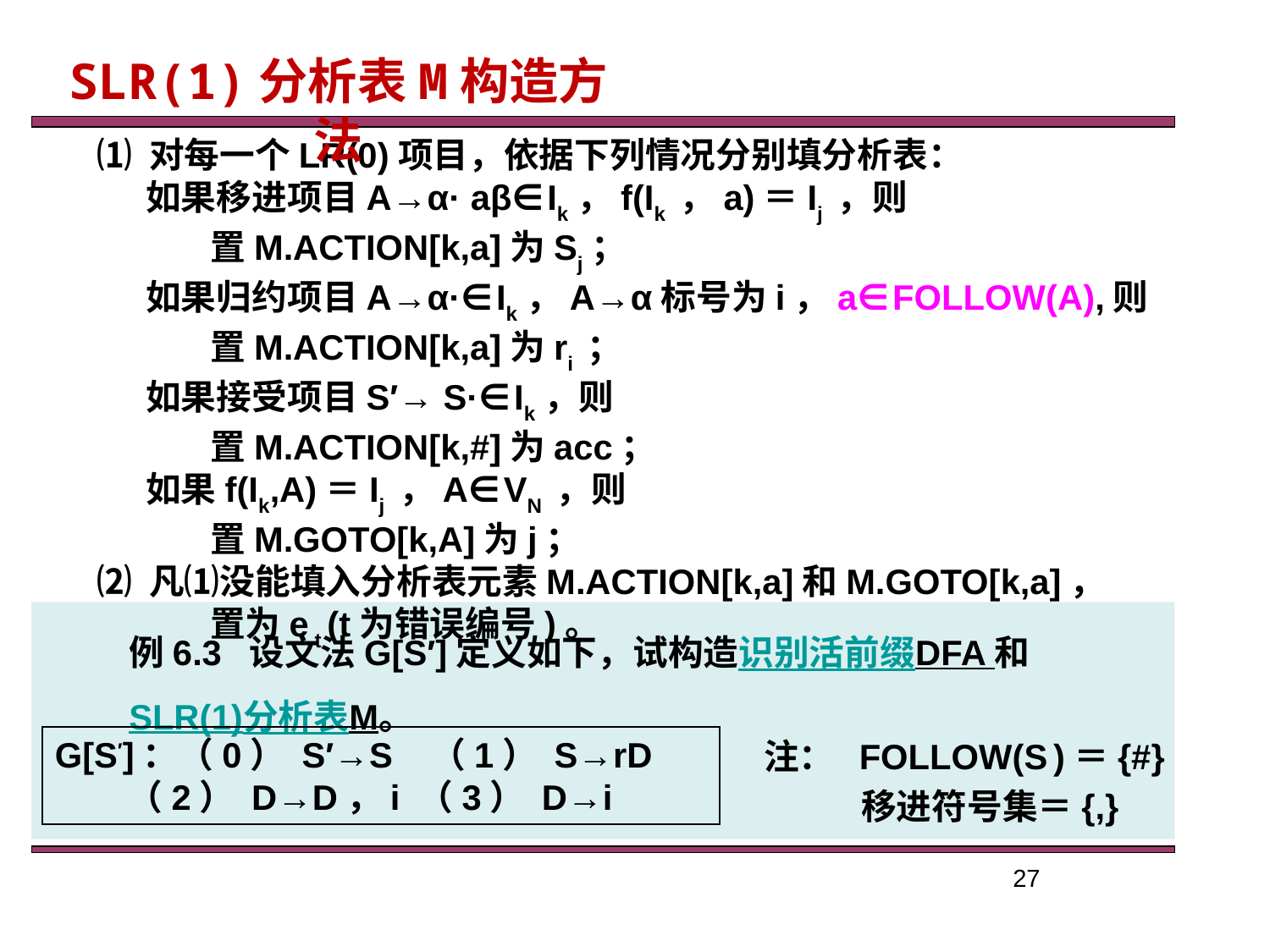

SLR(1)分析表M构造方法
⑴ 对每一个LR(0)项目，依据下列情况分别填分析表：
     如果移进项目A→α· aβ∈Ik，f(Ik ，a)＝Ij ，则
             置M.ACTION[k,a]为Sj；
     如果归约项目A→α·∈Ik，A→α标号为i，a∈FOLLOW(A),则
             置M.ACTION[k,a]为ri ；
     如果接受项目S′→ S·∈Ik，则
             置M.ACTION[k,#]为acc；
     如果f(Ik,A)＝Ij ，A∈VN ，则
             置M.GOTO[k,A]为j；
⑵ 凡⑴没能填入分析表元素M.ACTION[k,a]和M.GOTO[k,a]，
             置为e t (t为错误编号)。

例6.3  设文法G[S′]定义如下，试构造识别活前缀DFA 和SLR(1)分析表M。
G[S′]：（0） S′→S   （1） S→rD
        （2） D→D，i （3） D→i
注：  FOLLOW(S )＝{#}
    移进符号集＝{,}
27